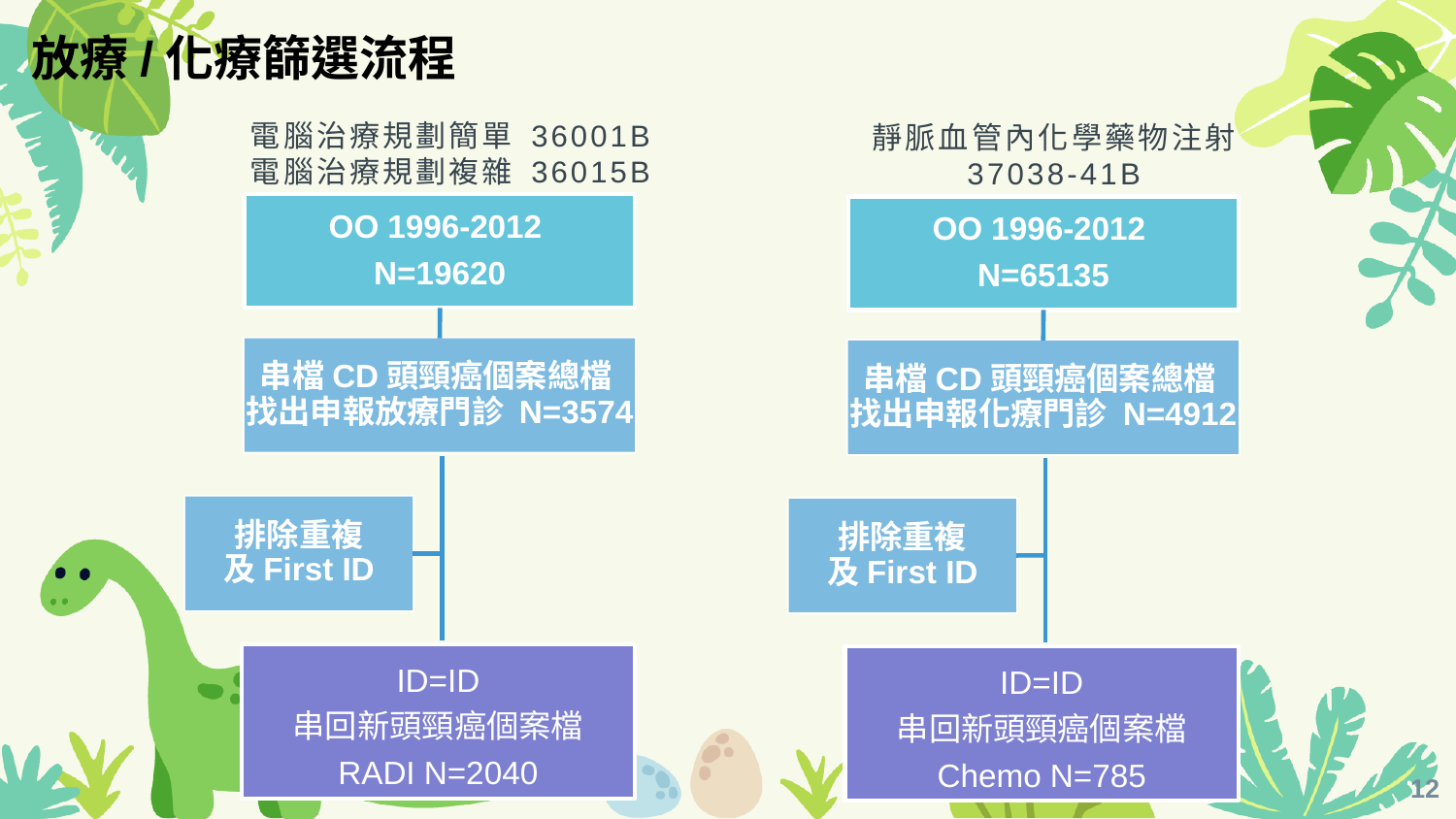

放療/化療篩選流程
電腦治療規劃簡單 36001B
電腦治療規劃複雜 36015B
靜脈血管內化學藥物注射
37038-41B

OO 1996-2012
N=19620

OO 1996-2012
N=65135

串檔CD頭頸癌個案總檔
找出申報放療門診 N=3574

串檔CD頭頸癌個案總檔
找出申報化療門診 N=4912

排除重複
及First ID

排除重複
及First ID

ID=ID
串回新頭頸癌個案檔
RADI N=2040

ID=ID
串回新頭頸癌個案檔
Chemo N=785
12